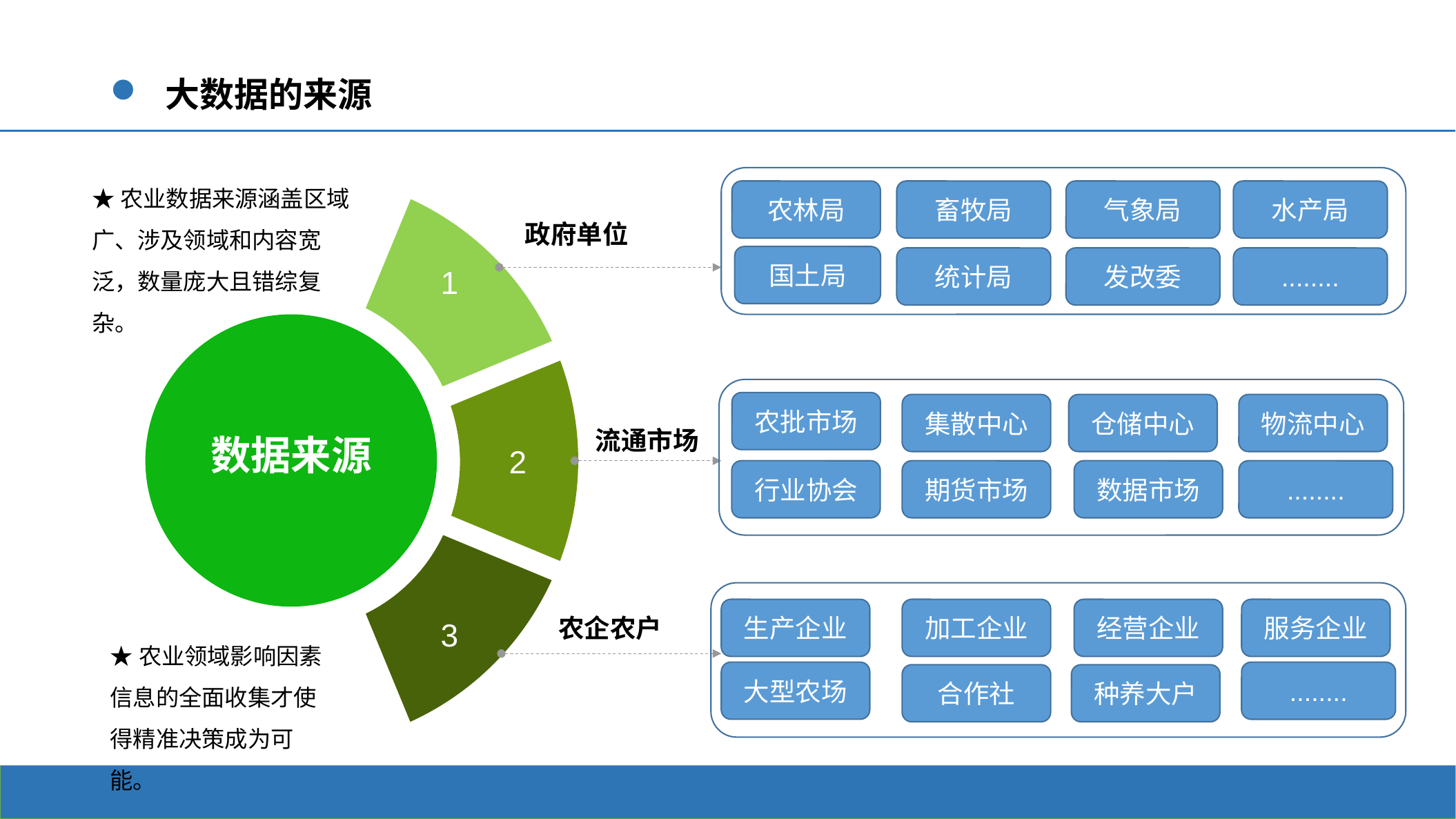

# 大数据的来源
★农业数据来源涵盖区域广、涉及领域和内容宽泛，数量庞大且错综复杂。

农林局
畜牧局
气象局
水产局

政府单位
国土局
统计局
发改委
........
1

农批市场
集散中心
仓储中心
物流中心
流通市场
数据来源
2
行业协会
期货市场
数据市场
........

生产企业
加工企业
经营企业
服务企业
农企农户
3
★农业领域影响因素信息的全面收集才使得精准决策成为可能。
大型农场
........
合作社
种养大户